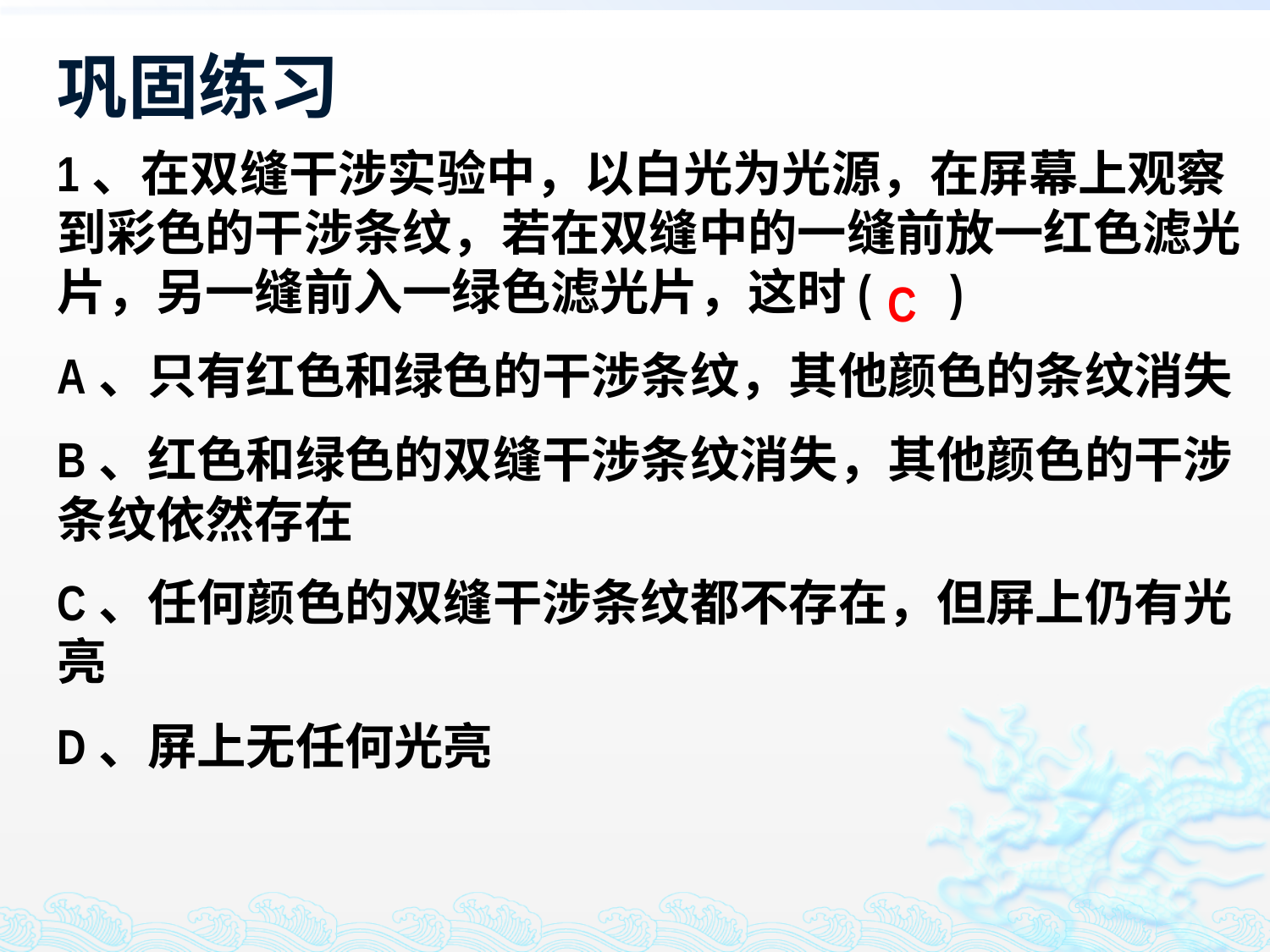

巩固练习
1、在双缝干涉实验中，以白光为光源，在屏幕上观察到彩色的干涉条纹，若在双缝中的一缝前放一红色滤光片，另一缝前入一绿色滤光片，这时(       )
A、只有红色和绿色的干涉条纹，其他颜色的条纹消失
B、红色和绿色的双缝干涉条纹消失，其他颜色的干涉条纹依然存在
C、任何颜色的双缝干涉条纹都不存在，但屏上仍有光亮
D、屏上无任何光亮
C